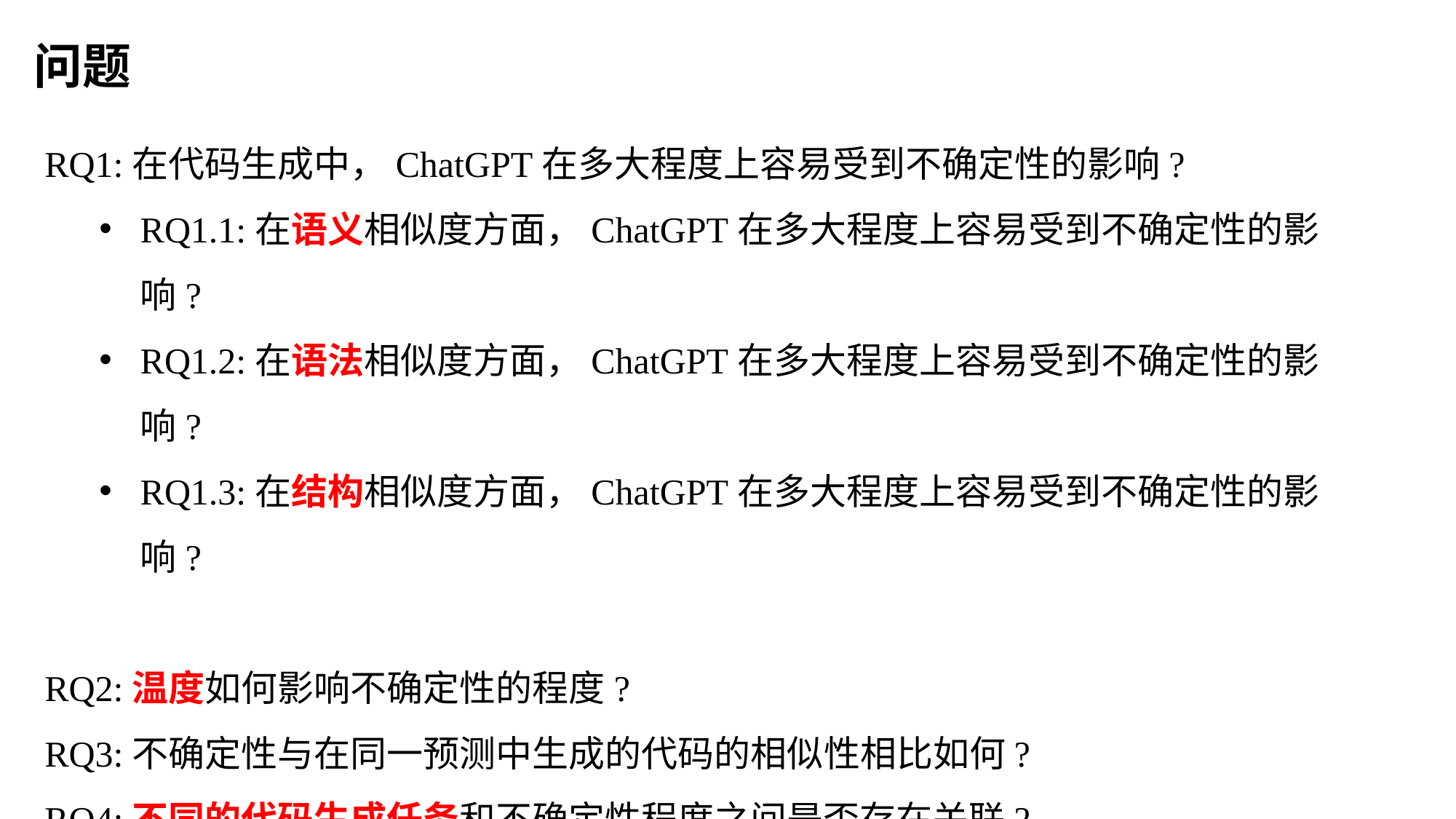

问题
RQ1:在代码生成中，ChatGPT在多大程度上容易受到不确定性的影响?
RQ1.1:在语义相似度方面，ChatGPT在多大程度上容易受到不确定性的影响?
RQ1.2:在语法相似度方面，ChatGPT在多大程度上容易受到不确定性的影响?
RQ1.3:在结构相似度方面，ChatGPT在多大程度上容易受到不确定性的影响?

RQ2:温度如何影响不确定性的程度?
RQ3:不确定性与在同一预测中生成的代码的相似性相比如何?
RQ4:不同的代码生成任务和不确定性程度之间是否存在关联?
RQ5:GPT-4的不确定性与GPT3.5相比如何?